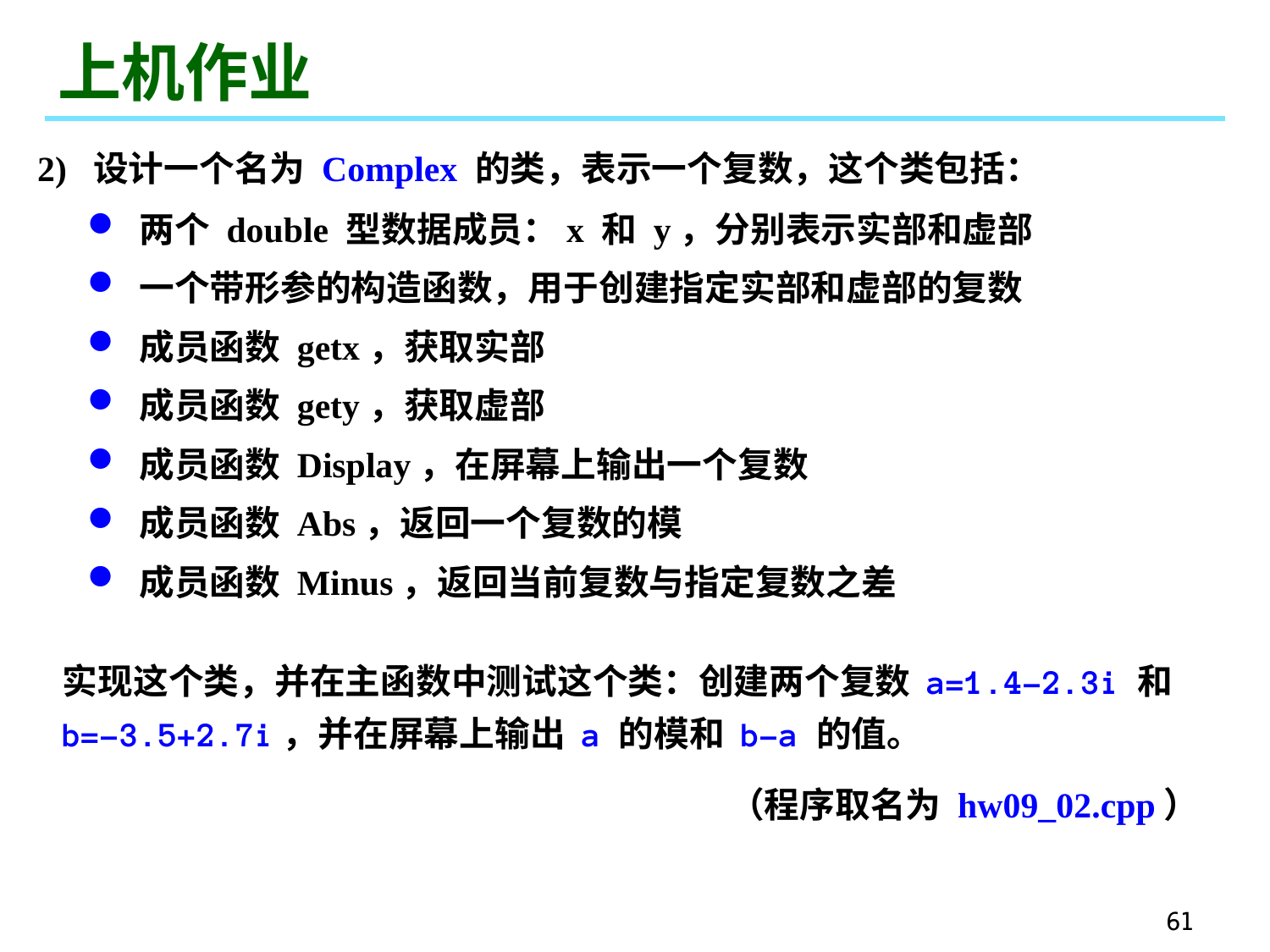

# 上机作业
2)  设计一个名为 Complex 的类，表示一个复数，这个类包括：
 两个 double 型数据成员：x 和 y，分别表示实部和虚部
 一个带形参的构造函数，用于创建指定实部和虚部的复数
 成员函数 getx，获取实部
 成员函数 gety，获取虚部
 成员函数 Display，在屏幕上输出一个复数
 成员函数 Abs，返回一个复数的模
 成员函数 Minus，返回当前复数与指定复数之差
实现这个类，并在主函数中测试这个类：创建两个复数 a=1.4-2.3i 和 b=-3.5+2.7i，并在屏幕上输出 a 的模和 b-a 的值。
（程序取名为 hw09_02.cpp）
61